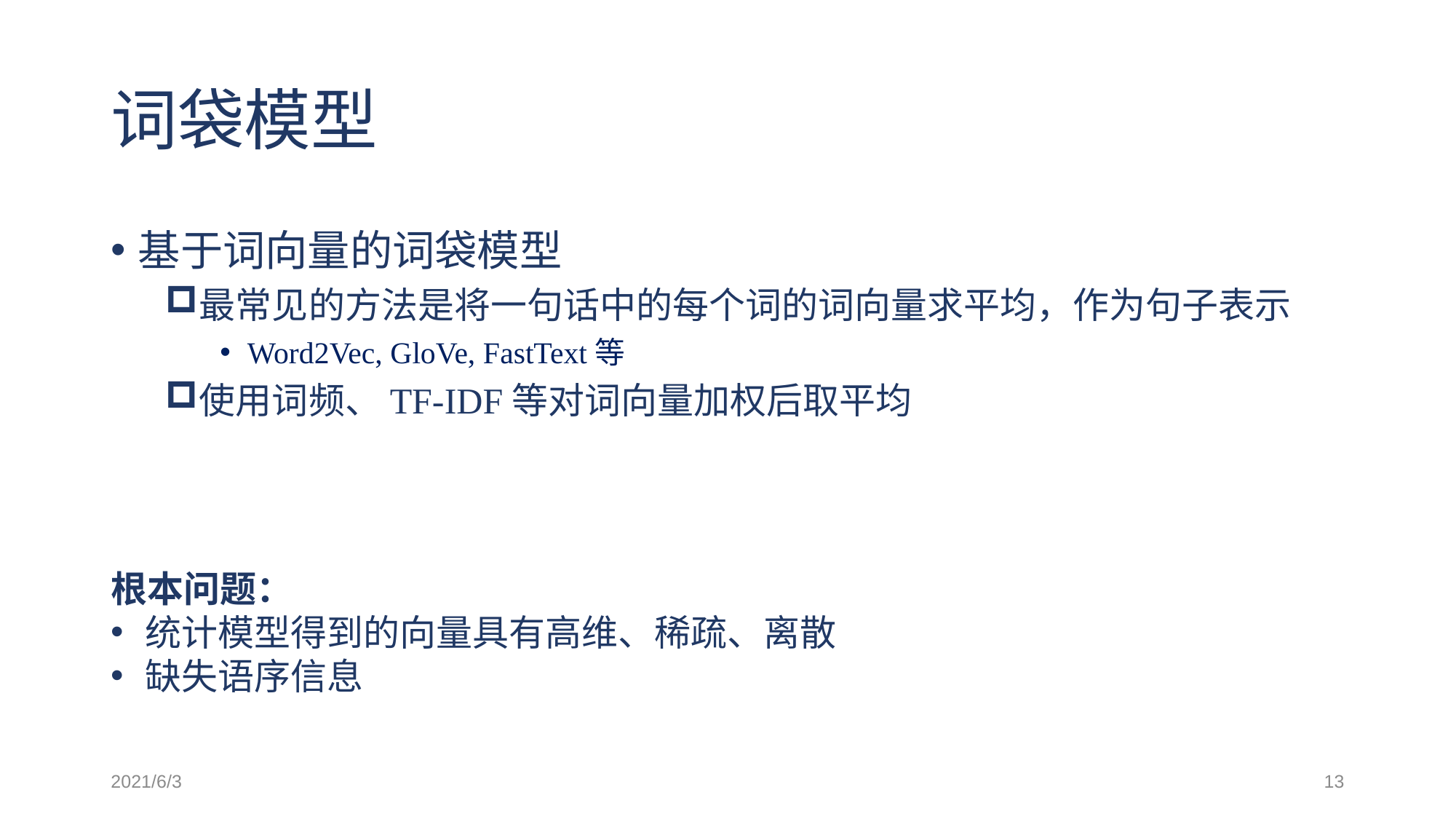

# 词袋模型
基于词向量的词袋模型
最常见的方法是将一句话中的每个词的词向量求平均，作为句子表示
Word2Vec, GloVe, FastText等
使用词频、TF-IDF等对词向量加权后取平均
根本问题：
统计模型得到的向量具有高维、稀疏、离散
缺失语序信息
2021/6/3
13